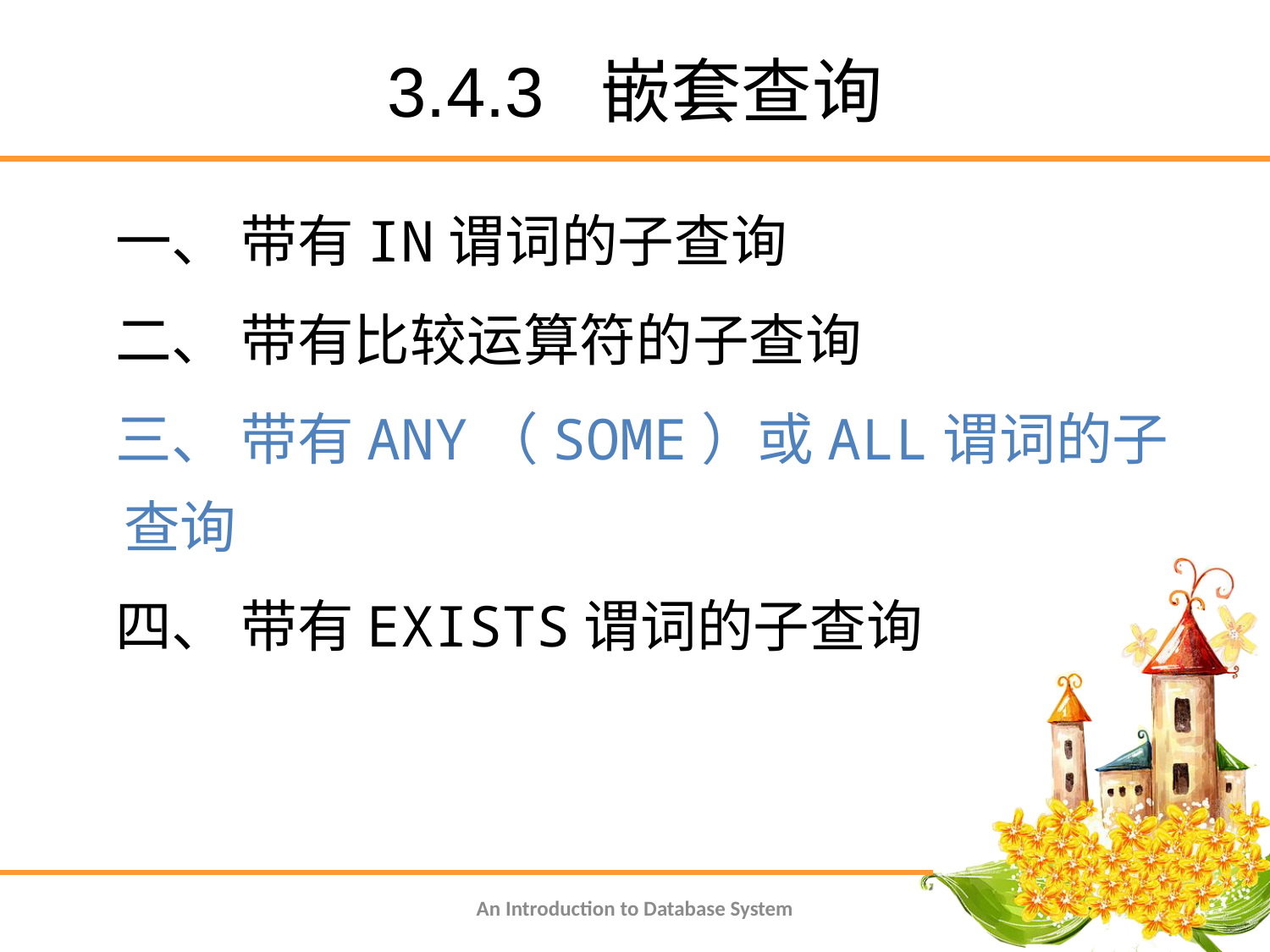

# 3.4.3  嵌套查询
  一、 带有IN谓词的子查询
  二、 带有比较运算符的子查询
  三、 带有ANY（SOME）或ALL谓词的子查询
  四、 带有EXISTS谓词的子查询
An Introduction to Database System